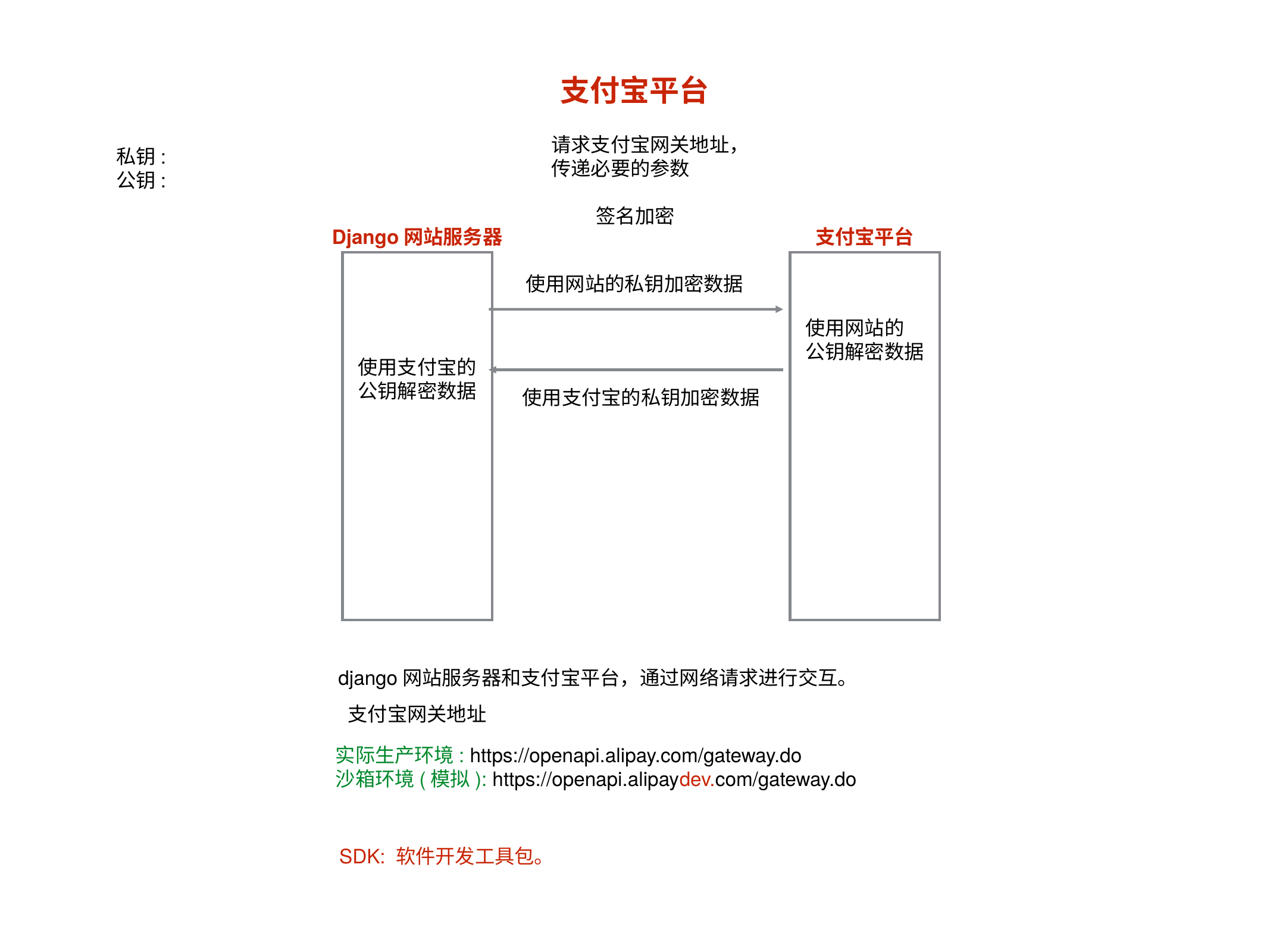

支付宝平台
请求支付宝网关地址，
传递必要的参数
私钥:
公钥:
签名加密
Django网站服务器
支付宝平台

使用网站的私钥加密数据
使用网站的
公钥解密数据

使用支付宝的
公钥解密数据

使用支付宝的私钥加密数据
django网站服务器和支付宝平台，通过网络请求进行交互。
支付宝网关地址
实际生产环境: https://openapi.alipay.com/gateway.do
沙箱环境(模拟): https://openapi.alipaydev.com/gateway.do
SDK: 软件开发工具包。